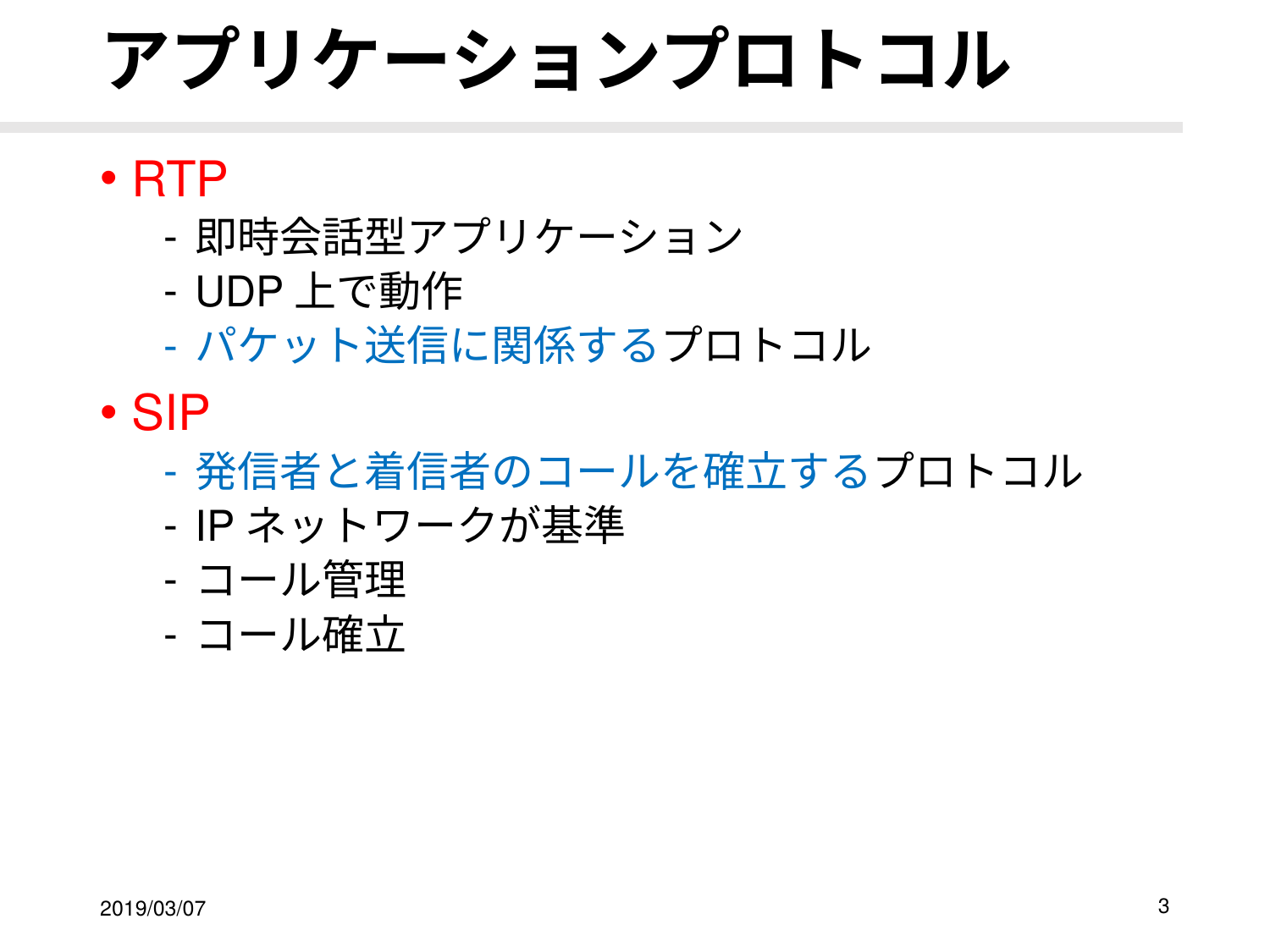

# アプリケーションプロトコル
RTP
即時会話型アプリケーション
UDP上で動作
パケット送信に関係するプロトコル
SIP
発信者と着信者のコールを確立するプロトコル
IPネットワークが基準
コール管理
コール確立
2019/03/07
3